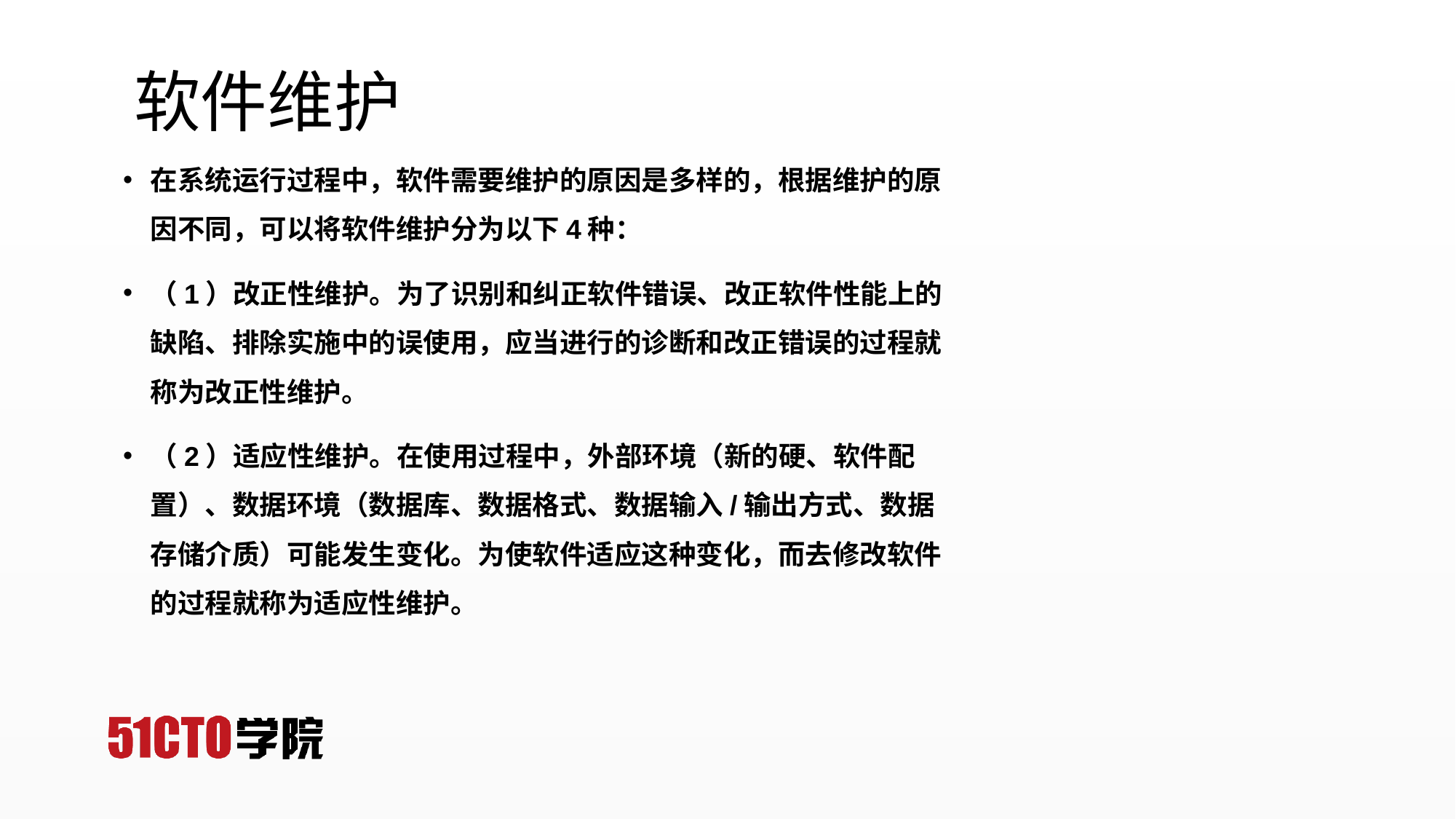

# 软件维护
在系统运行过程中，软件需要维护的原因是多样的，根据维护的原因不同，可以将软件维护分为以下4种：
（1）改正性维护。为了识别和纠正软件错误、改正软件性能上的缺陷、排除实施中的误使用，应当进行的诊断和改正错误的过程就称为改正性维护。
（2）适应性维护。在使用过程中，外部环境（新的硬、软件配置）、数据环境（数据库、数据格式、数据输入/输出方式、数据存储介质）可能发生变化。为使软件适应这种变化，而去修改软件的过程就称为适应性维护。